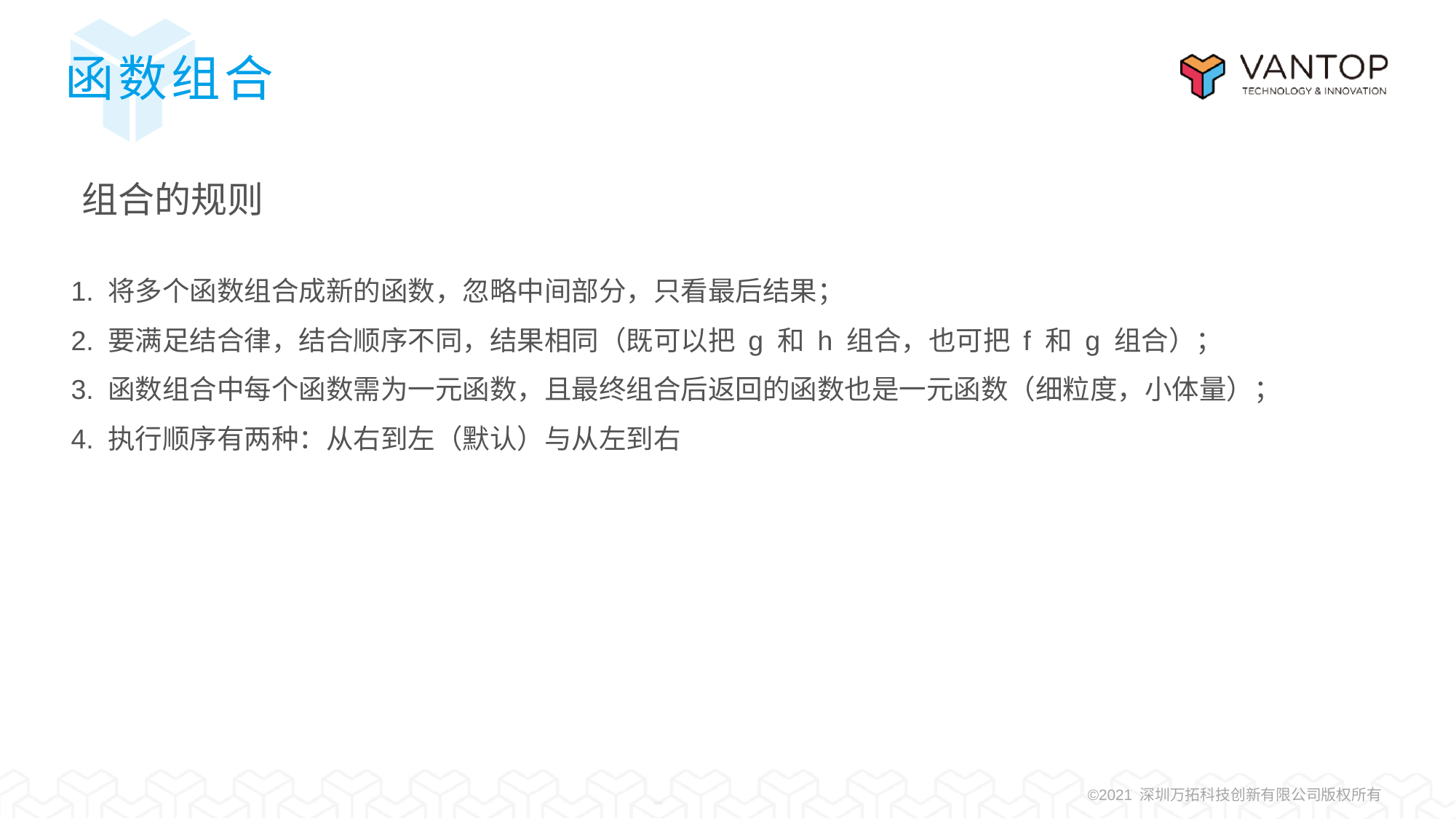

# 函数组合
组合的规则
1. 将多个函数组合成新的函数，忽略中间部分，只看最后结果；
2. 要满足结合律，结合顺序不同，结果相同（既可以把 g 和 h 组合，也可把 f 和 g 组合）；
3. 函数组合中每个函数需为一元函数，且最终组合后返回的函数也是一元函数（细粒度，小体量）；
4. 执行顺序有两种：从右到左（默认）与从左到右